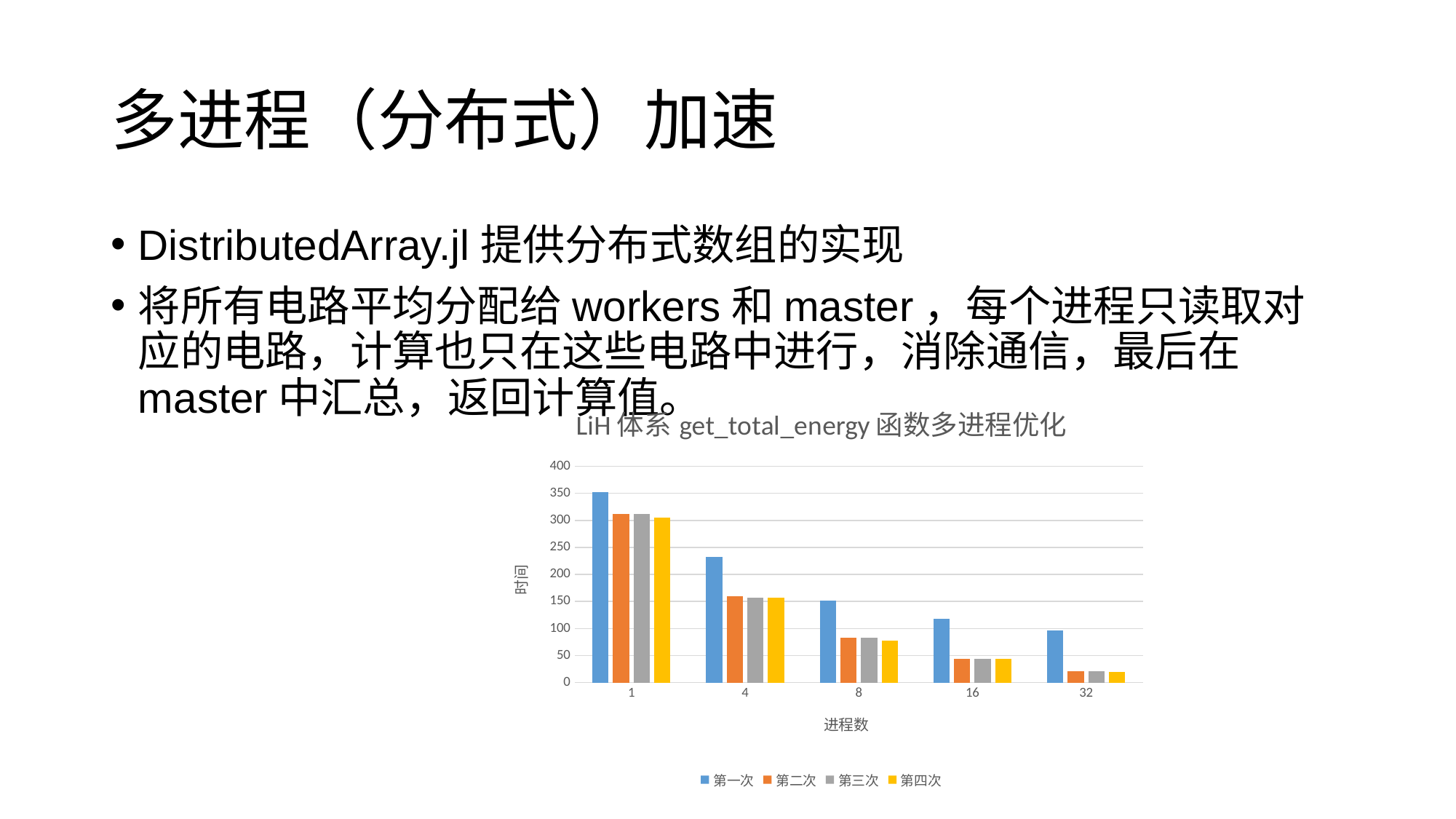

# 多进程（分布式）加速
DistributedArray.jl提供分布式数组的实现
将所有电路平均分配给workers和master，每个进程只读取对应的电路，计算也只在这些电路中进行，消除通信，最后在master中汇总，返回计算值。

### Chart: LiH体系get_total_energy函数多进程优化

| Category |  |  |  |  |
|---|---|---|---|---|
| 1 | 352.68 | 311.26 | 311.32 | 304.78 |
| 4 | 233.09 | 160.14 | 157.57 | 157.6 |
| 8 | 151.83 | 82.49 | 82.57 | 78.17 |
| 16 | 118.47 | 43.93 | 43.59 | 43.52 |
| 32 | 96.229 | 20.59 | 20.69 | 20.34 |